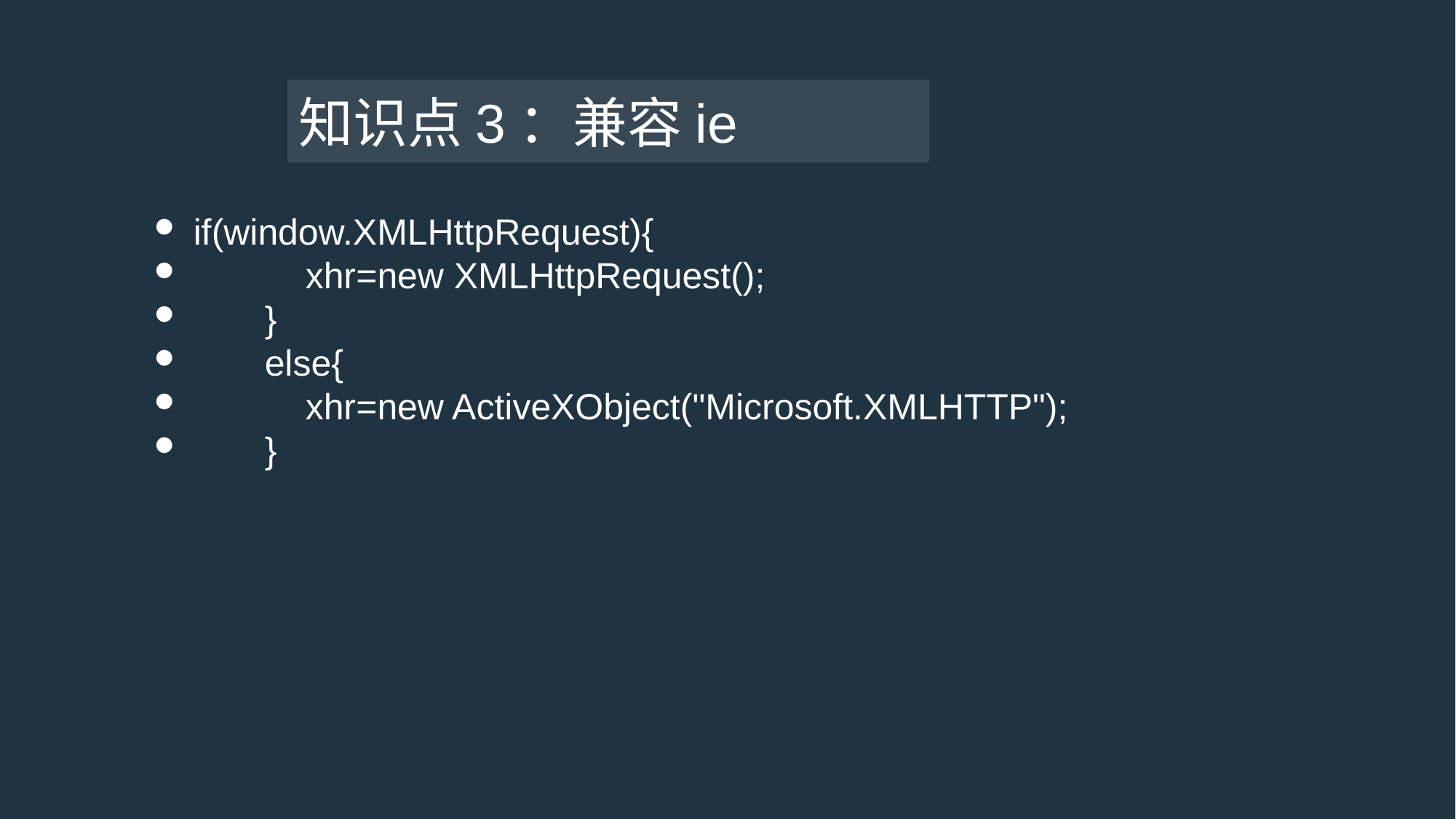

# 知识点3：兼容ie
 if(window.XMLHttpRequest){
            xhr=new XMLHttpRequest();
        }
        else{
            xhr=new ActiveXObject("Microsoft.XMLHTTP");
        }